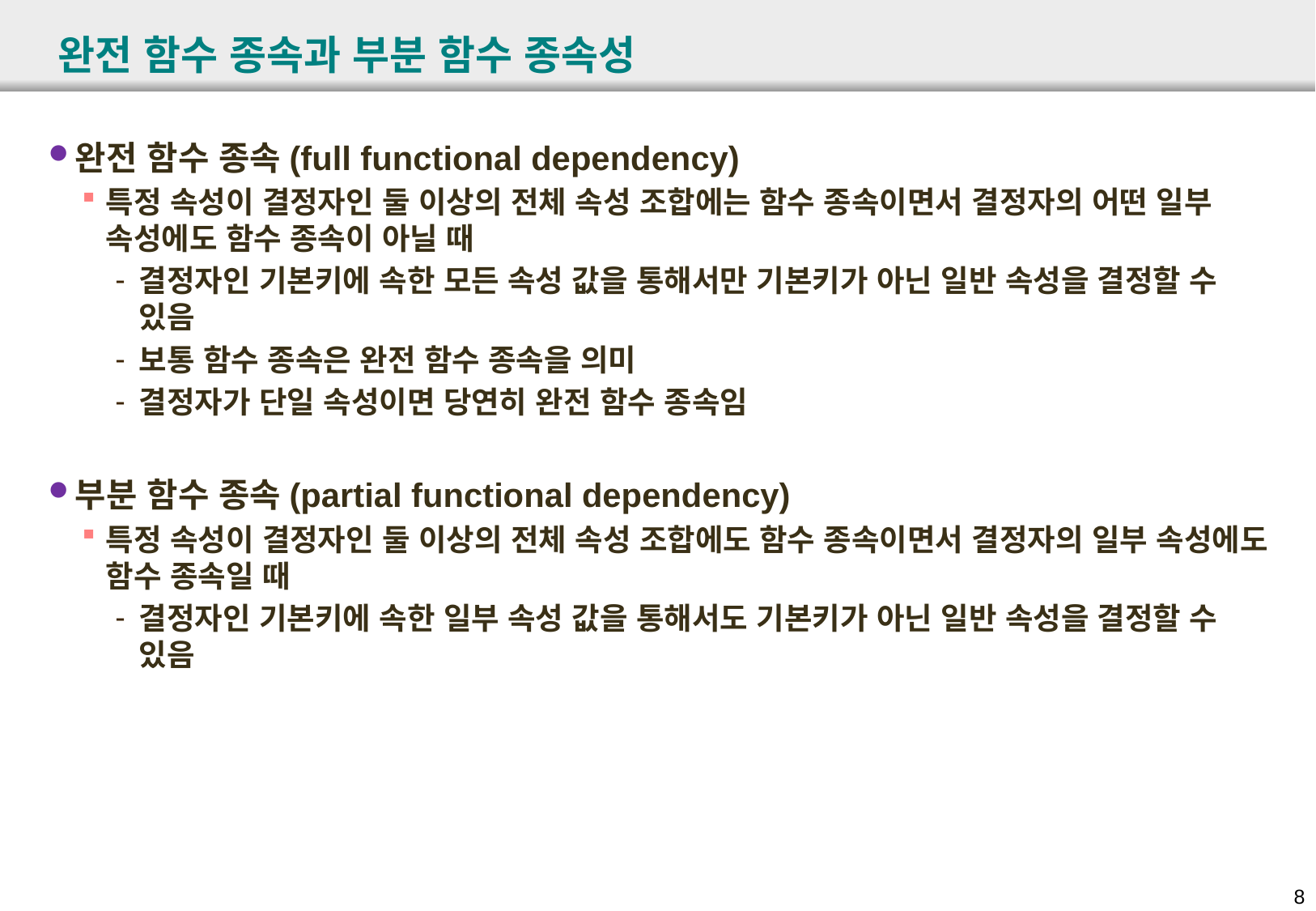

# 완전 함수 종속과 부분 함수 종속성
완전 함수 종속(full functional dependency)
특정 속성이 결정자인 둘 이상의 전체 속성 조합에는 함수 종속이면서 결정자의 어떤 일부 속성에도 함수 종속이 아닐 때
결정자인 기본키에 속한 모든 속성 값을 통해서만 기본키가 아닌 일반 속성을 결정할 수 있음
보통 함수 종속은 완전 함수 종속을 의미
결정자가 단일 속성이면 당연히 완전 함수 종속임

부분 함수 종속(partial functional dependency)
특정 속성이 결정자인 둘 이상의 전체 속성 조합에도 함수 종속이면서 결정자의 일부 속성에도 함수 종속일 때
결정자인 기본키에 속한 일부 속성 값을 통해서도 기본키가 아닌 일반 속성을 결정할 수 있음